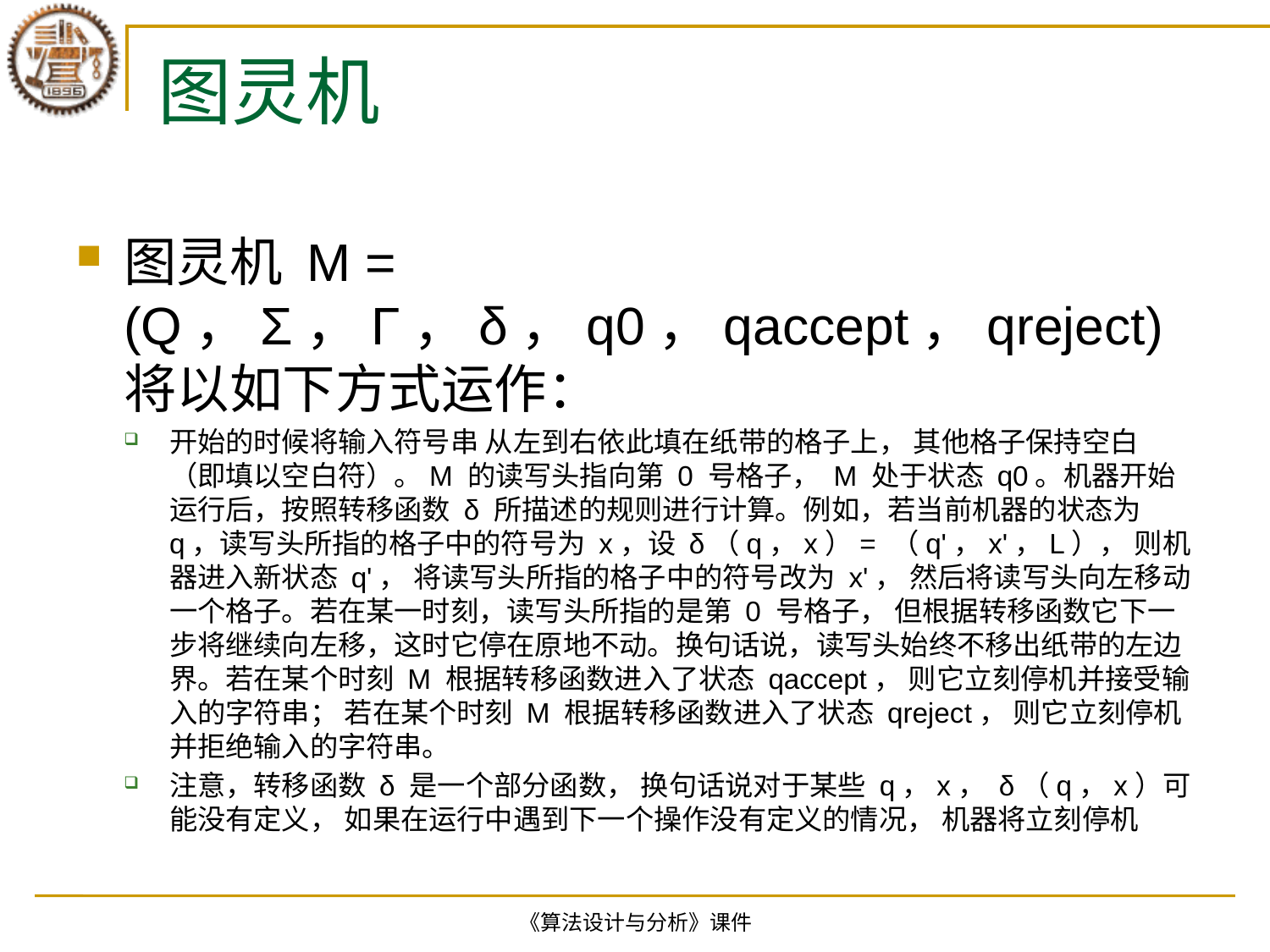

# 图灵机
图灵机 M = (Q，Σ，Γ，δ，q0，qaccept，qreject) 将以如下方式运作：
开始的时候将输入符号串 从左到右依此填在纸带的格子上， 其他格子保持空白（即填以空白符）。M 的读写头指向第 0 号格子， M 处于状态 q0。机器开始运行后，按照转移函数 δ 所描述的规则进行计算。例如，若当前机器的状态为 q，读写头所指的格子中的符号为 x，设 δ（q，x）= （q'，x'，L）， 则机器进入新状态 q'， 将读写头所指的格子中的符号改为 x'， 然后将读写头向左移动一个格子。若在某一时刻，读写头所指的是第 0 号格子， 但根据转移函数它下一步将继续向左移，这时它停在原地不动。换句话说，读写头始终不移出纸带的左边界。若在某个时刻 M 根据转移函数进入了状态 qaccept， 则它立刻停机并接受输入的字符串； 若在某个时刻 M 根据转移函数进入了状态 qreject， 则它立刻停机并拒绝输入的字符串。
注意，转移函数 δ 是一个部分函数， 换句话说对于某些 q，x， δ（q，x）可能没有定义， 如果在运行中遇到下一个操作没有定义的情况， 机器将立刻停机

《算法设计与分析》课件
4